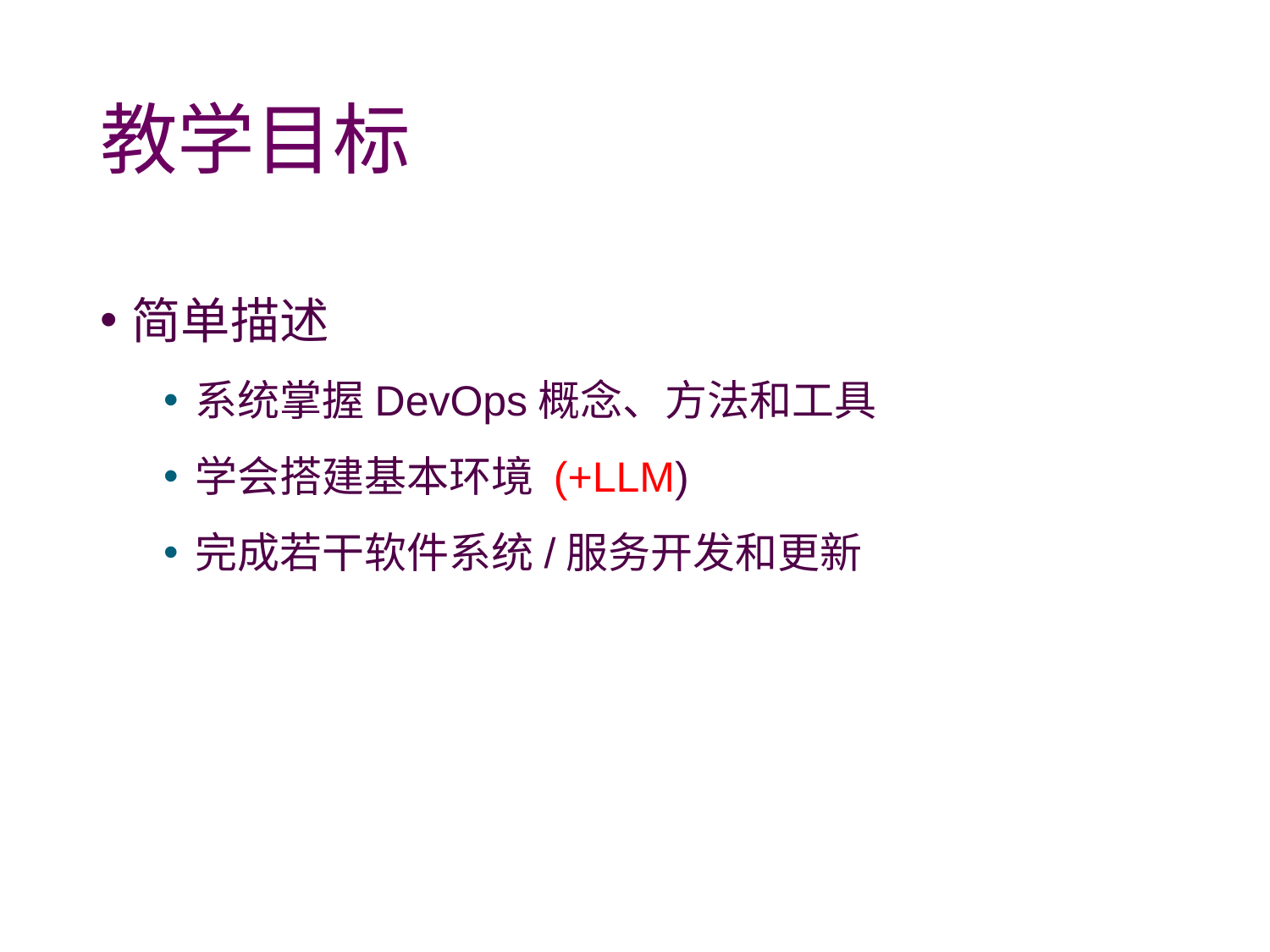

# 教学目标
简单描述
系统掌握DevOps概念、方法和工具
学会搭建基本环境 (+LLM)
完成若干软件系统/服务开发和更新